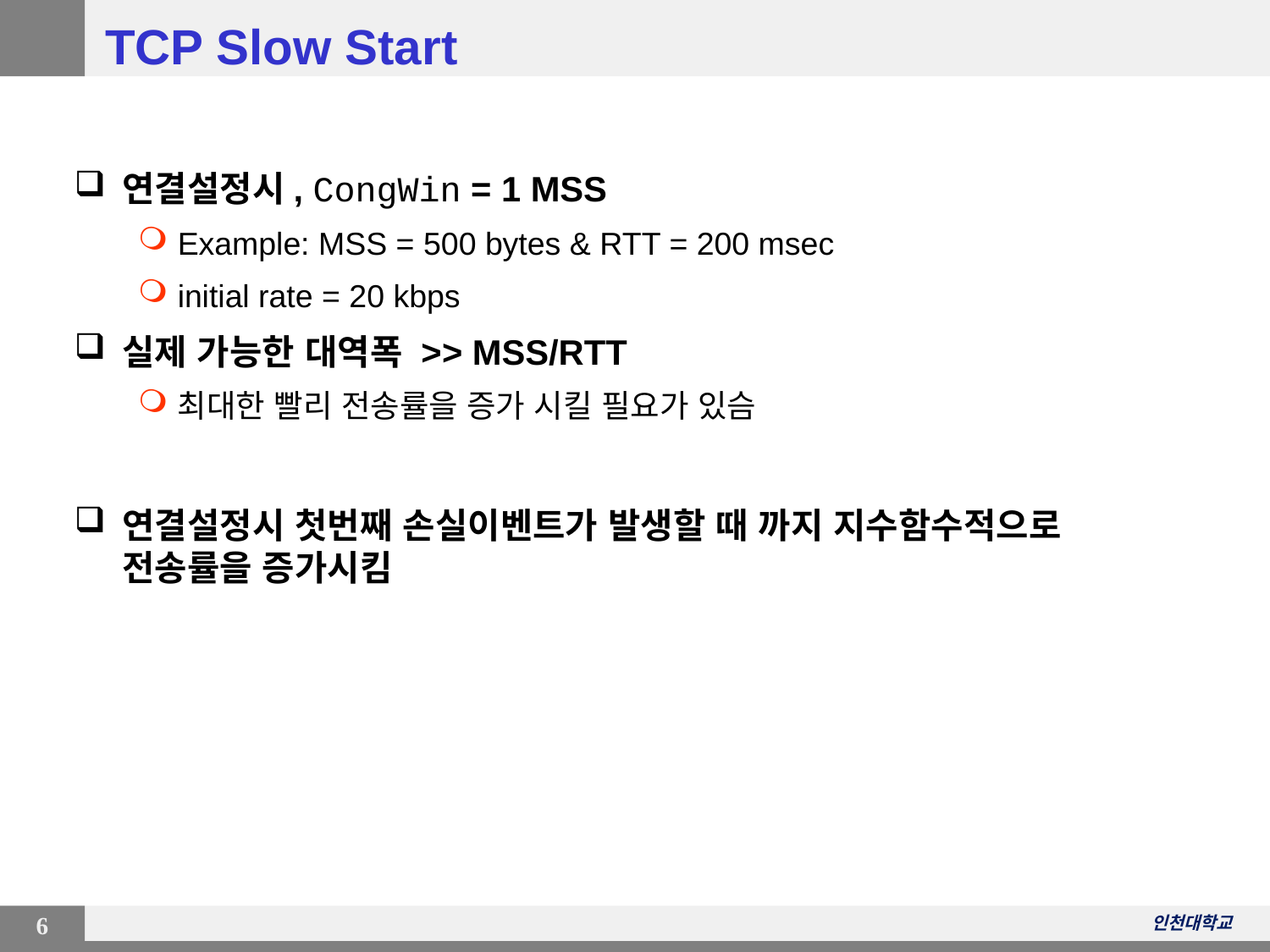

# TCP Slow Start
연결설정시, CongWin = 1 MSS
Example: MSS = 500 bytes & RTT = 200 msec
initial rate = 20 kbps
실제 가능한 대역폭 >> MSS/RTT
최대한 빨리 전송률을 증가 시킬 필요가 있슴

연결설정시 첫번째 손실이벤트가 발생할 때 까지 지수함수적으로 전송률을 증가시킴